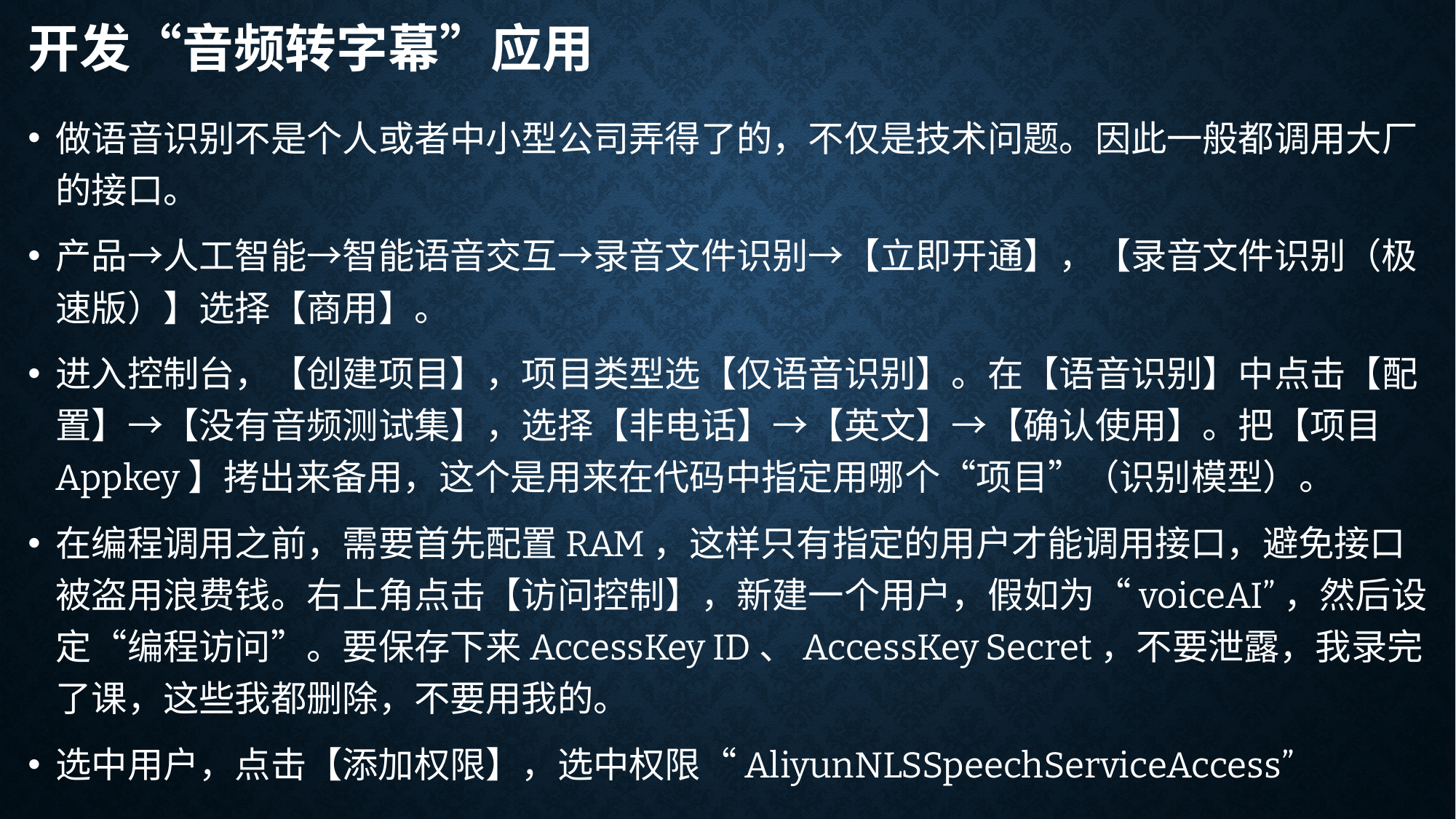

# 开发“音频转字幕”应用
做语音识别不是个人或者中小型公司弄得了的，不仅是技术问题。因此一般都调用大厂的接口。
产品→人工智能→智能语音交互→录音文件识别→【立即开通】，【录音文件识别（极速版）】选择【商用】。
进入控制台，【创建项目】，项目类型选【仅语音识别】。在【语音识别】中点击【配置】→【没有音频测试集】，选择【非电话】→【英文】→【确认使用】。把【项目Appkey】拷出来备用，这个是用来在代码中指定用哪个“项目”（识别模型）。
在编程调用之前，需要首先配置RAM，这样只有指定的用户才能调用接口，避免接口被盗用浪费钱。右上角点击【访问控制】，新建一个用户，假如为“voiceAI”，然后设定“编程访问”。要保存下来AccessKey ID、AccessKey Secret，不要泄露，我录完了课，这些我都删除，不要用我的。
选中用户，点击【添加权限】，选中权限“AliyunNLSSpeechServiceAccess”